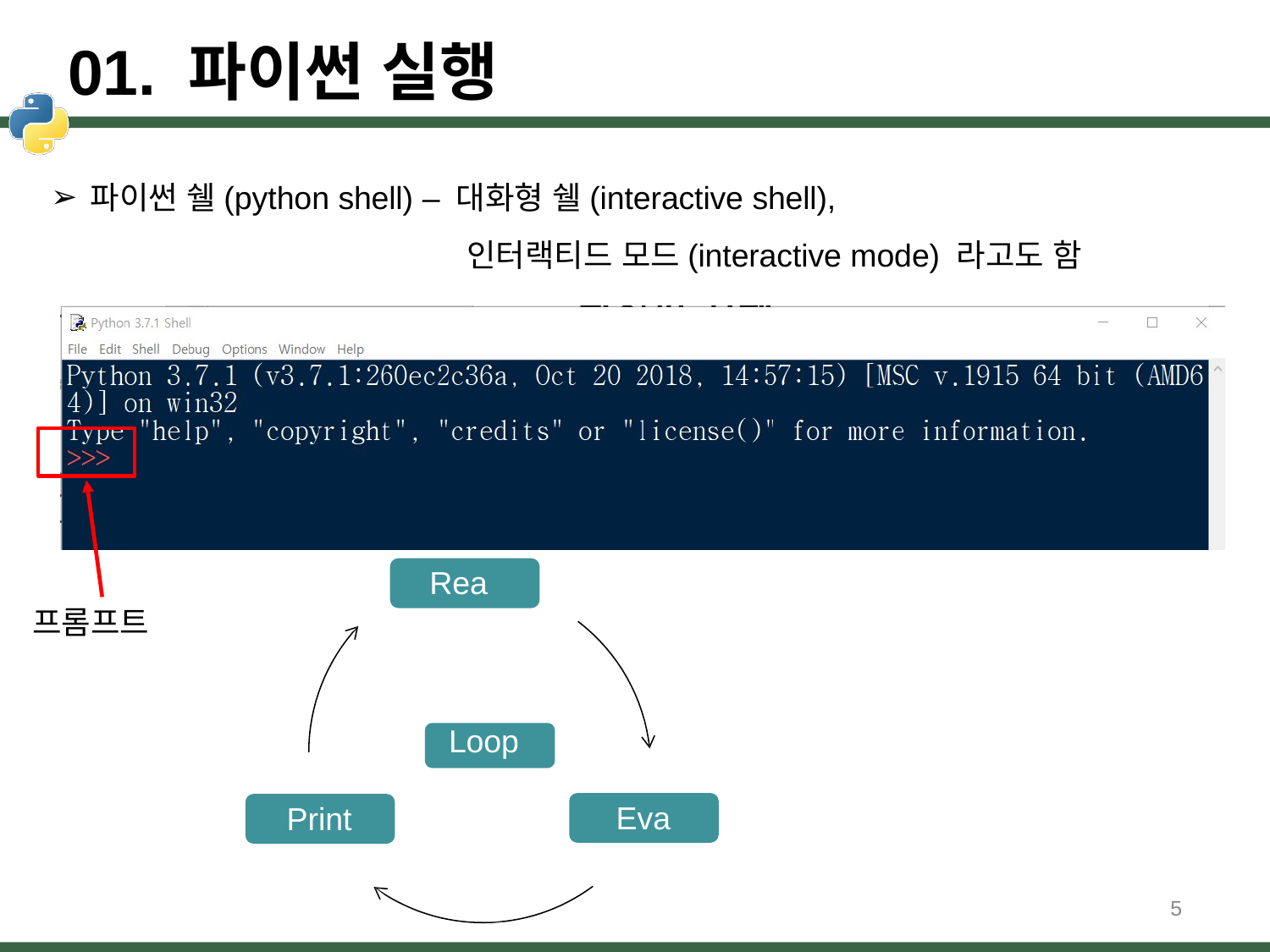

# 01. 파이썬 실행

파이썬 쉘(python shell) – 대화형 쉘(interactive shell),
인터랙티드 모드(interactive mode) 라고도 함

Read
프롬프트

Loop

Eval
Print

5